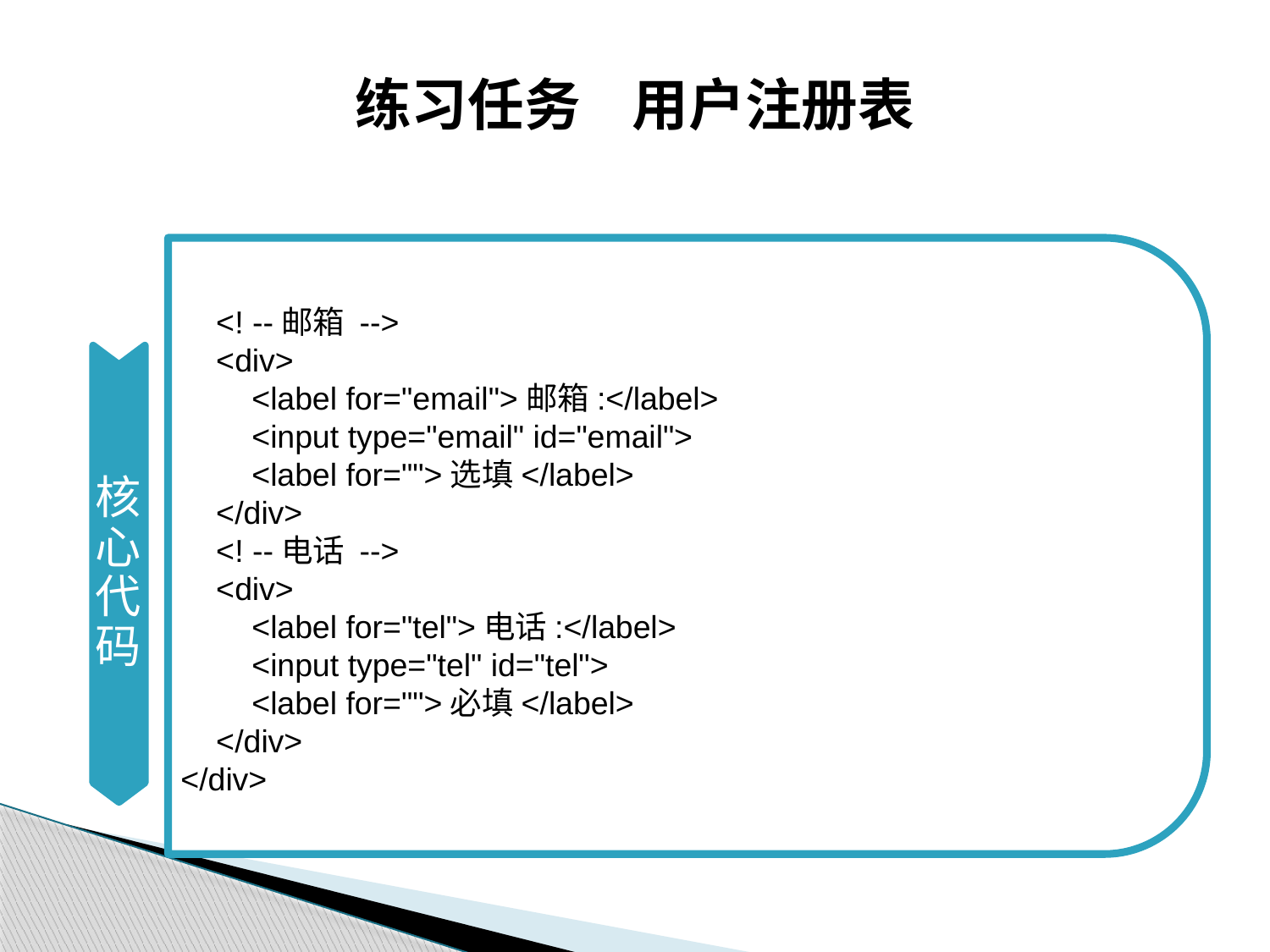

# 练习任务    用户注册表

核心代码
    <! --邮箱 -->
    <div>
        <label for="email">邮箱:</label>
        <input type="email" id="email">
        <label for="">选填</label>
    </div>
    <! --电话 -->
    <div>
        <label for="tel">电话:</label>
        <input type="tel" id="tel">
        <label for="">必填</label>
    </div>
</div>